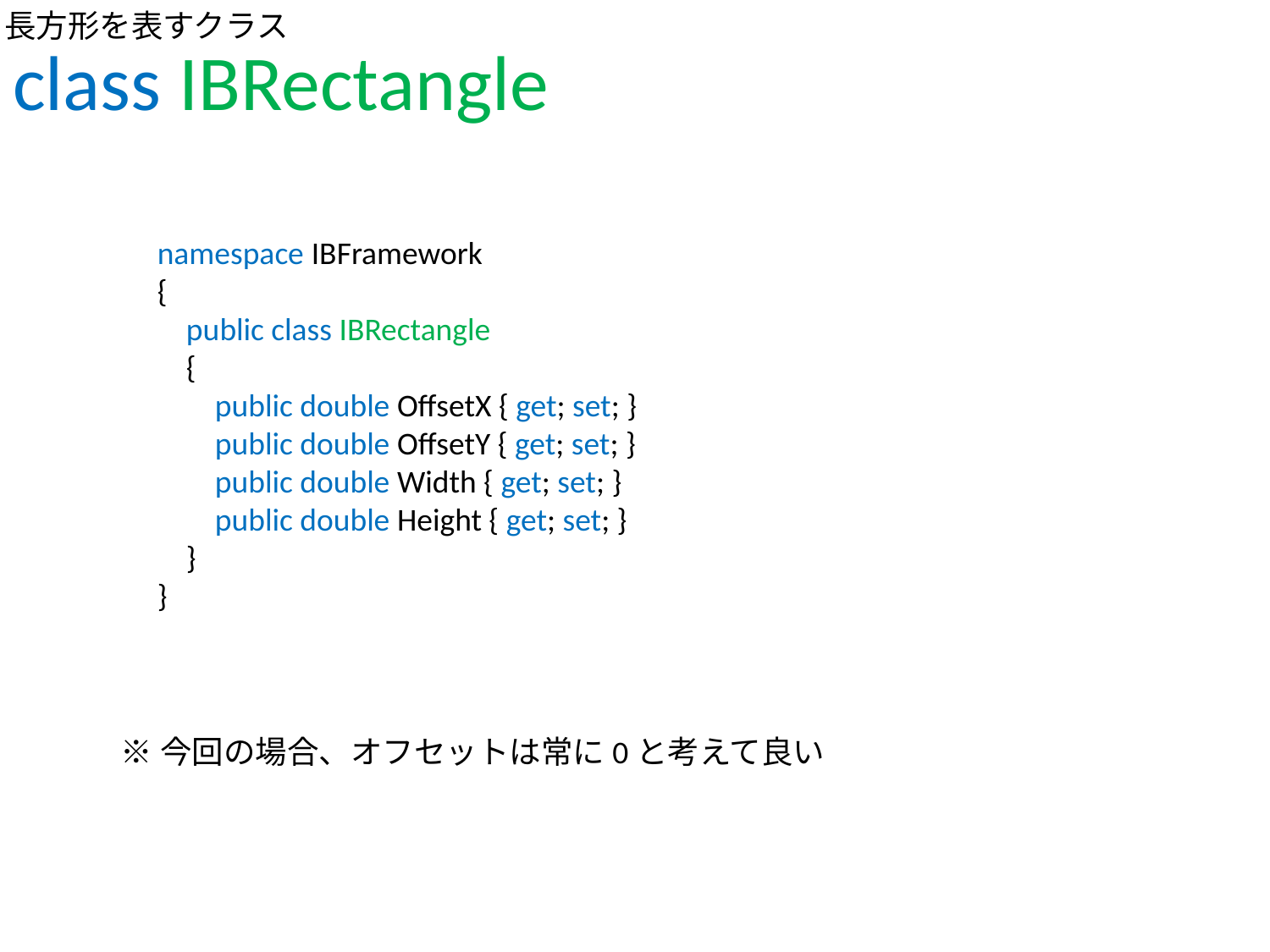

# class IBRectangle
長方形を表すクラス
namespace IBFramework
{
    public class IBRectangle
    {
        public double OffsetX { get; set; }
        public double OffsetY { get; set; }
        public double Width { get; set; }
        public double Height { get; set; }
    }
}
※今回の場合、オフセットは常に0と考えて良い